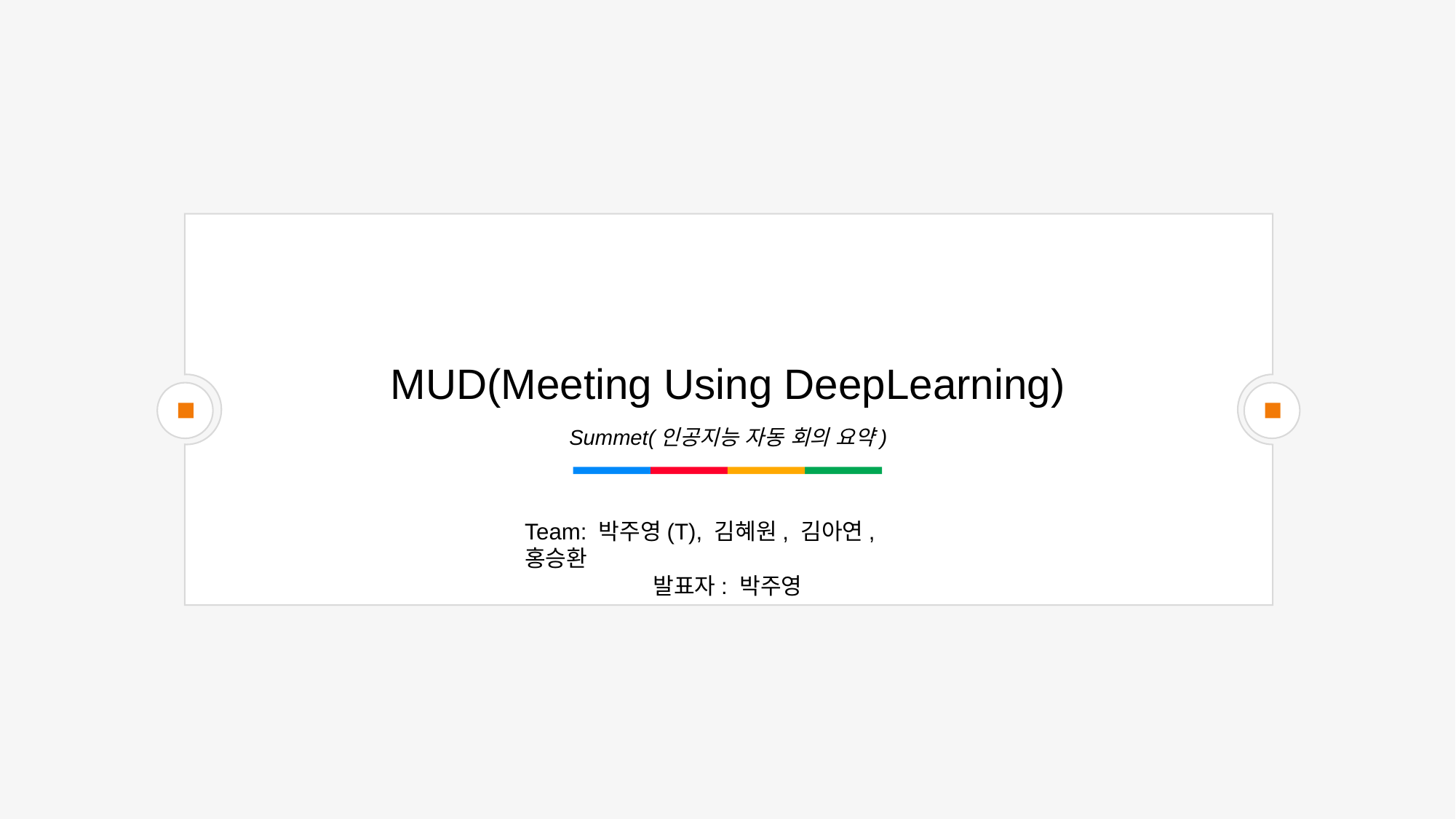

MUD(Meeting Using DeepLearning)

Summet(인공지능 자동 회의 요약)

Team: 박주영(T), 김혜원, 김아연, 홍승환
발표자: 박주영